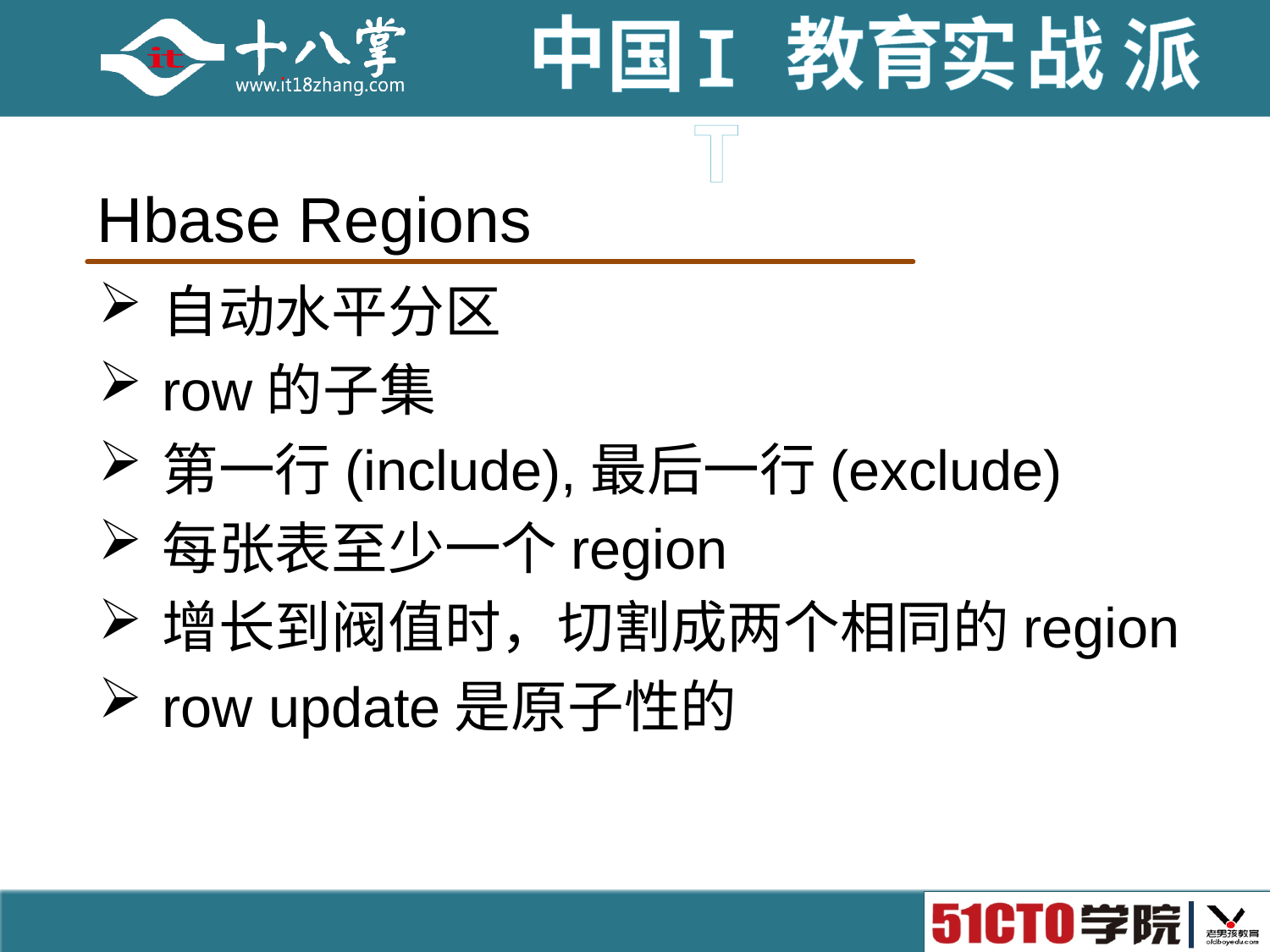

# Hbase Regions
自动水平分区
row的子集
第一行(include),最后一行(exclude)
每张表至少一个region
增长到阀值时，切割成两个相同的region
row update是原子性的